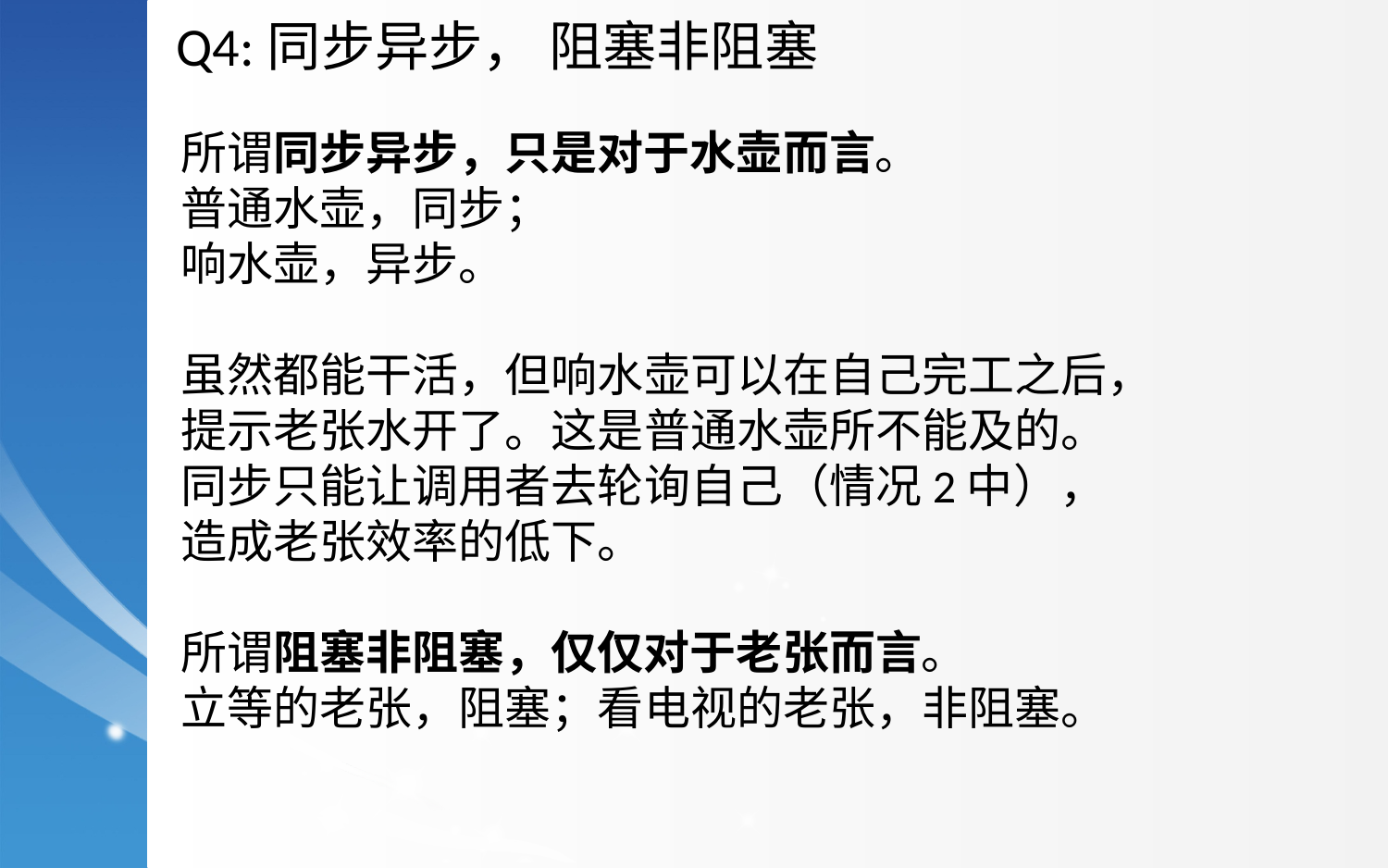

# Q4:同步异步， 阻塞非阻塞
所谓同步异步，只是对于水壶而言。
普通水壶，同步；
响水壶，异步。
虽然都能干活，但响水壶可以在自己完工之后，
提示老张水开了。这是普通水壶所不能及的。
同步只能让调用者去轮询自己（情况2中），
造成老张效率的低下。
所谓阻塞非阻塞，仅仅对于老张而言。
立等的老张，阻塞；看电视的老张，非阻塞。